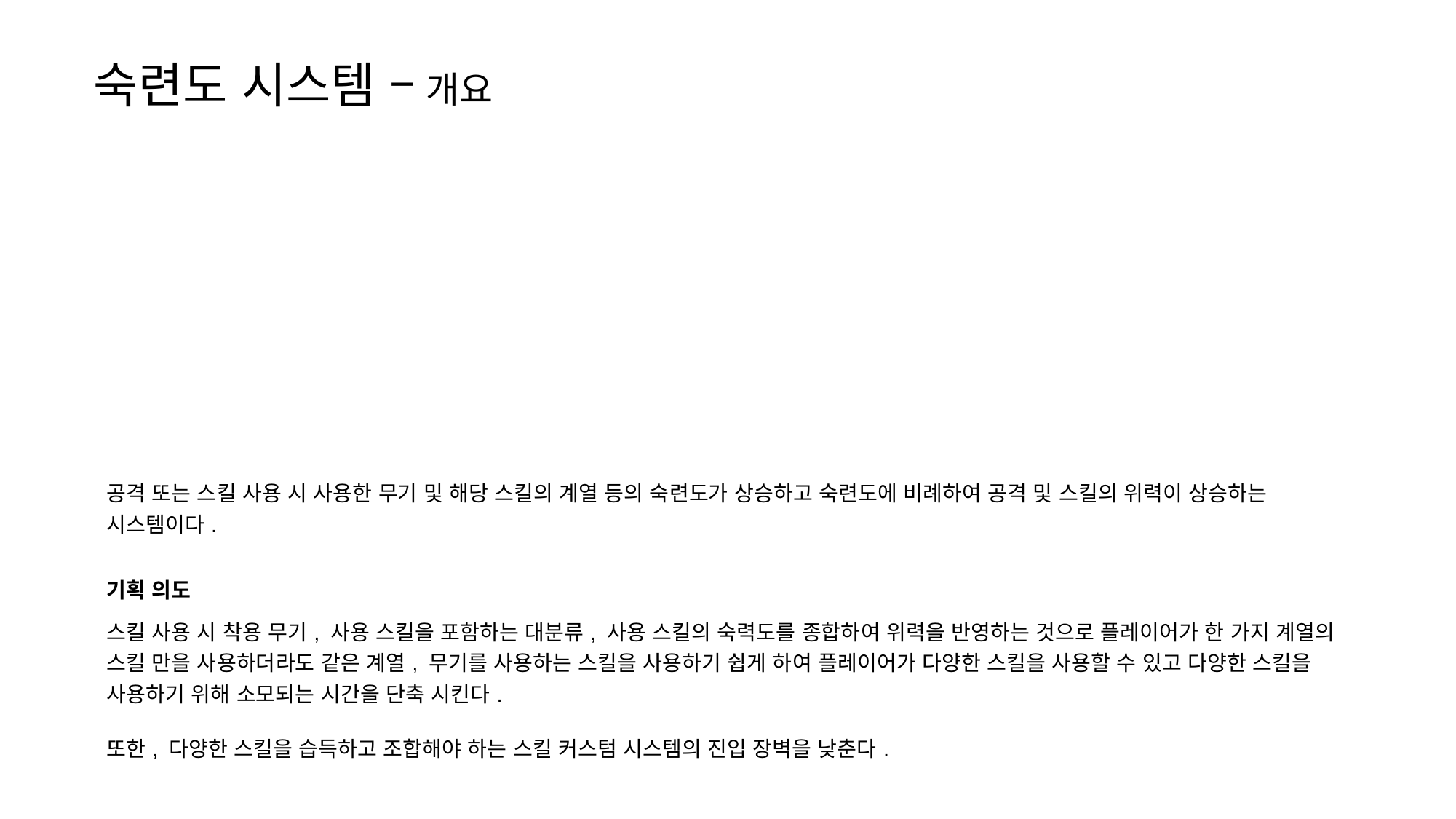

숙련도 시스템 – 개요
| 공격 또는 스킬 사용 시 사용한 무기 및 해당 스킬의 계열 등의 숙련도가 상승하고 숙련도에 비례하여 공격 및 스킬의 위력이 상승하는 시스템이다. |
| --- |
| 기획 의도 |
| 스킬 사용 시 착용 무기, 사용 스킬을 포함하는 대분류, 사용 스킬의 숙력도를 종합하여 위력을 반영하는 것으로 플레이어가 한 가지 계열의 스킬 만을 사용하더라도 같은 계열, 무기를 사용하는 스킬을 사용하기 쉽게 하여 플레이어가 다양한 스킬을 사용할 수 있고 다양한 스킬을 사용하기 위해 소모되는 시간을 단축 시킨다. 또한, 다양한 스킬을 습득하고 조합해야 하는 스킬 커스텀 시스템의 진입 장벽을 낮춘다. |